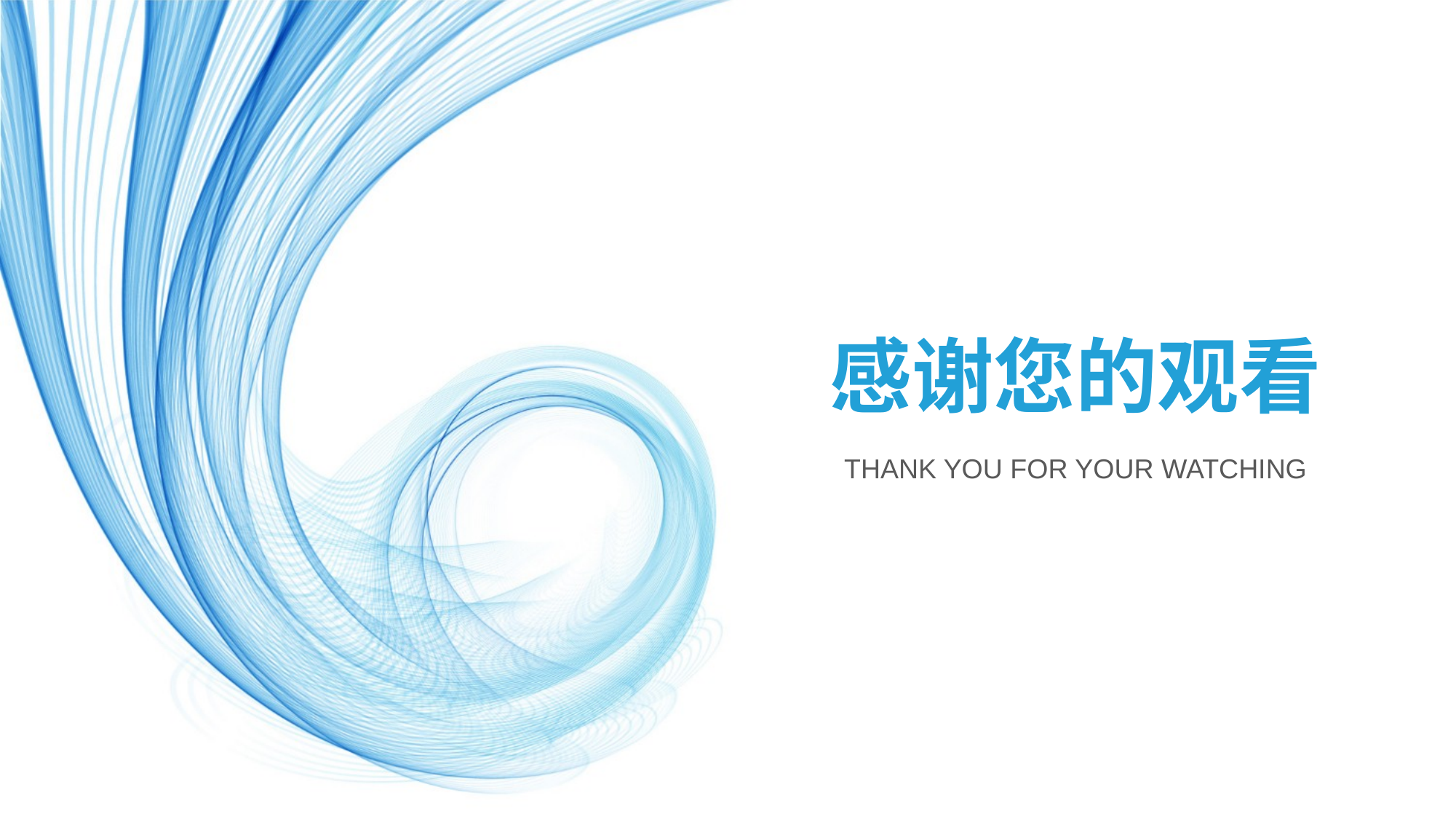

# 感谢您的观看
THANK YOU FOR YOUR WATCHING